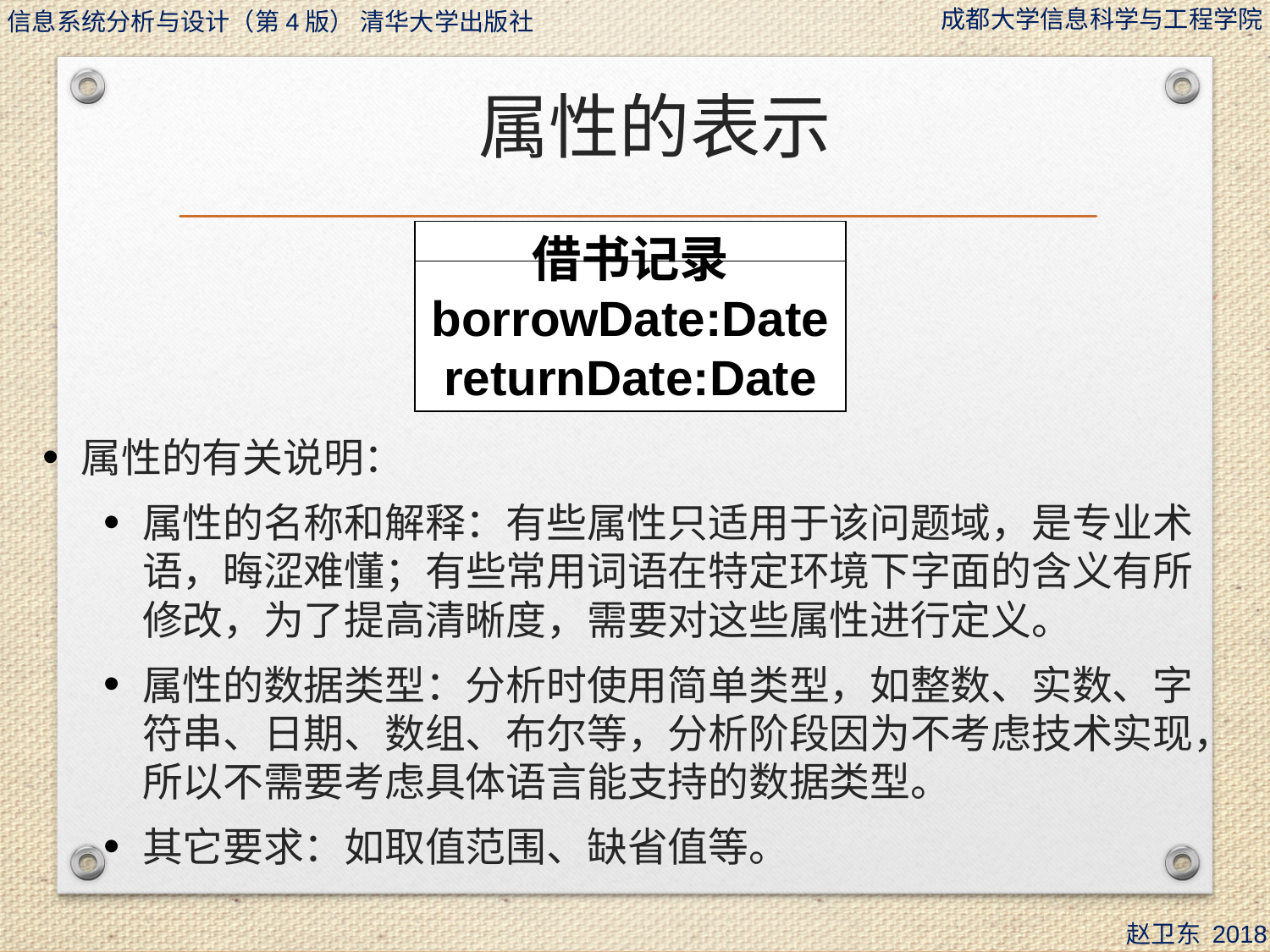

# 属性的表示
借书记录
borrowDate:Date
returnDate:Date
属性的有关说明：
属性的名称和解释：有些属性只适用于该问题域，是专业术语，晦涩难懂；有些常用词语在特定环境下字面的含义有所修改，为了提高清晰度，需要对这些属性进行定义。
属性的数据类型：分析时使用简单类型，如整数、实数、字符串、日期、数组、布尔等，分析阶段因为不考虑技术实现，所以不需要考虑具体语言能支持的数据类型。
其它要求：如取值范围、缺省值等。